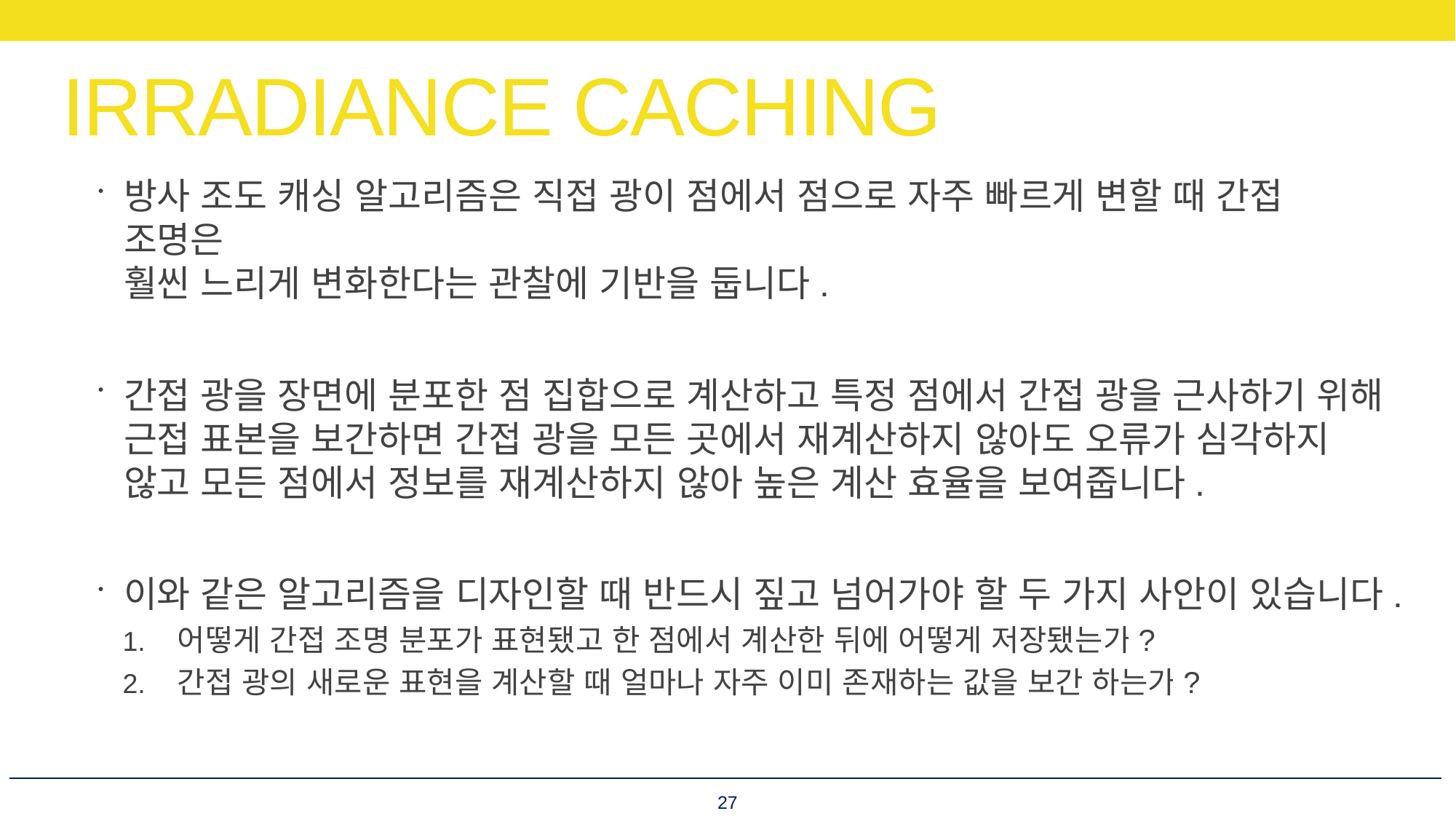

# IRRADIANCE CACHING
방사 조도 캐싱 알고리즘은 직접 광이 점에서 점으로 자주 빠르게 변할 때 간접 조명은
훨씬 느리게 변화한다는 관찰에 기반을 둡니다.

간접 광을 장면에 분포한 점 집합으로 계산하고 특정 점에서 간접 광을 근사하기 위해
근접 표본을 보간하면 간접 광을 모든 곳에서 재계산하지 않아도 오류가 심각하지 않고 모든 점에서 정보를 재계산하지 않아 높은 계산 효율을 보여줍니다.

이와 같은 알고리즘을 디자인할 때 반드시 짚고 넘어가야 할 두 가지 사안이 있습니다.
어떻게 간접 조명 분포가 표현됐고 한 점에서 계산한 뒤에 어떻게 저장됐는가?
간접 광의 새로운 표현을 계산할 때 얼마나 자주 이미 존재하는 값을 보간 하는가?
27